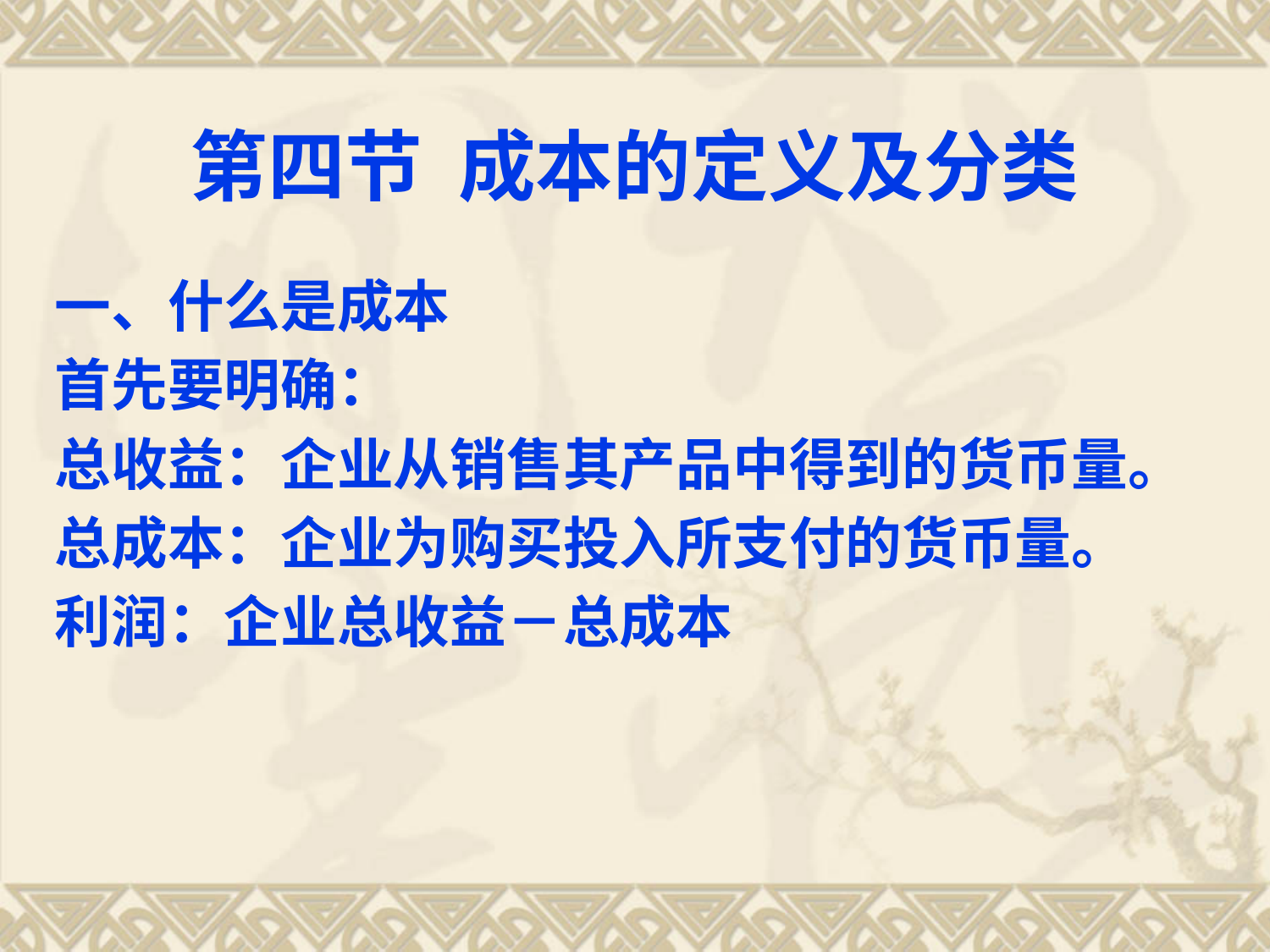

第四节  成本的定义及分类
一、什么是成本
首先要明确：
总收益：企业从销售其产品中得到的货币量。
总成本：企业为购买投入所支付的货币量。
利润：企业总收益－总成本